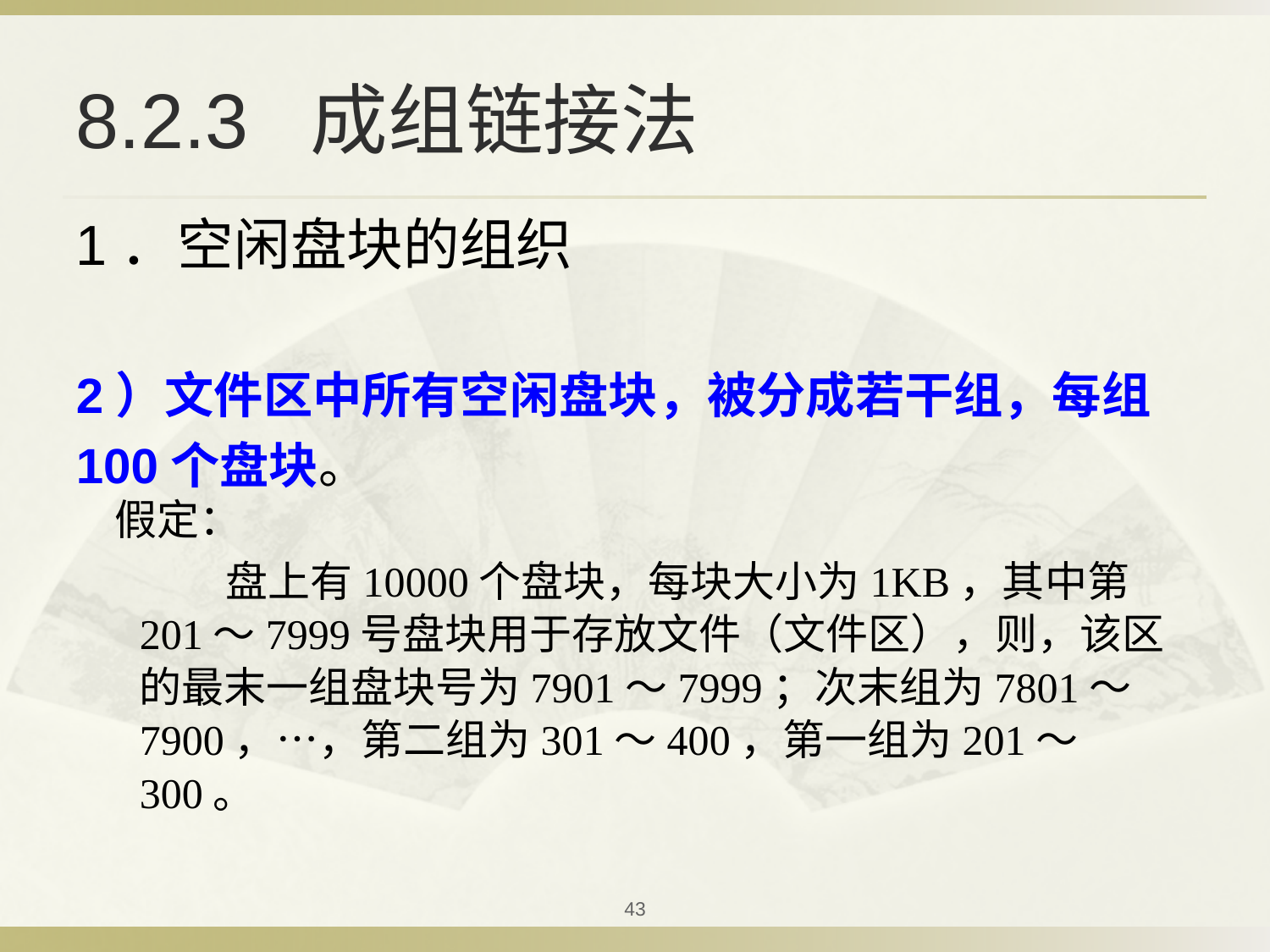

8.2.3  成组链接法
# 1．空闲盘块的组织

2）文件区中所有空闲盘块，被分成若干组，每组100个盘块。
   假定：
        盘上有10000个盘块，每块大小为1KB，其中第201～7999号盘块用于存放文件（文件区），则，该区的最末一组盘块号为7901～7999；次末组为7801～7900，…，第二组为301～400，第一组为201～300。
43